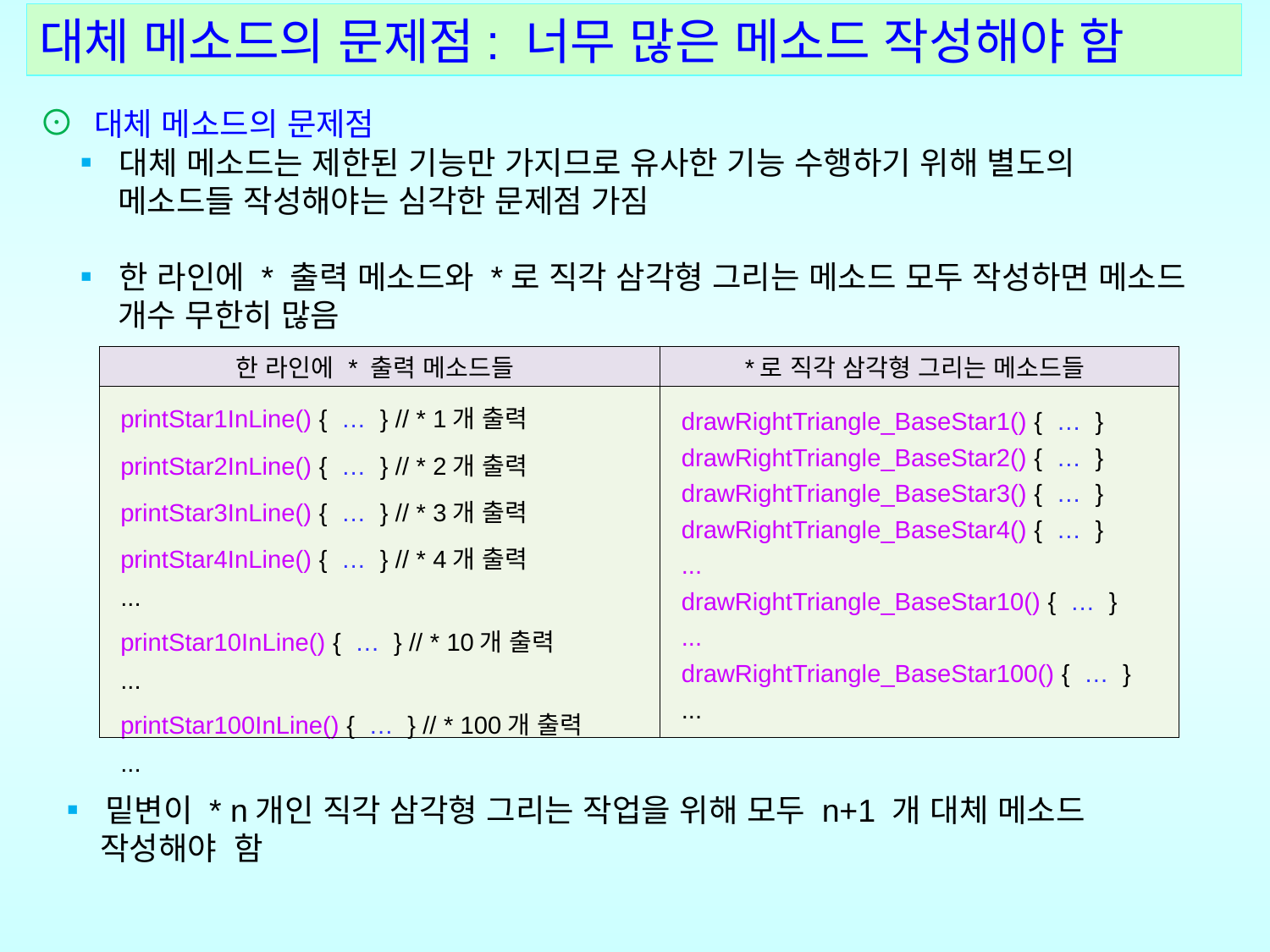

대체 메소드의 문제점: 너무 많은 메소드 작성해야 함
⊙ 대체 메소드의 문제점
   ▪ 대체 메소드는 제한된 기능만 가지므로 유사한 기능 수행하기 위해 별도의
        메소드들 작성해야는 심각한 문제점 가짐

   ▪ 한 라인에 * 출력 메소드와 *로 직각 삼각형 그리는 메소드 모두 작성하면 메소드
        개수 무한히 많음

  ▪ 밑변이 * n개인 직각 삼각형 그리는 작업을 위해 모두 n+1 개 대체 메소드
      작성해야  함
| 한 라인에 \* 출력 메소드들 | \*로 직각 삼각형 그리는 메소드들 |
| --- | --- |
| printStar1InLine() { … } // \* 1개 출력 printStar2InLine() { … } // \* 2개 출력 printStar3InLine() { … } // \* 3개 출력 printStar4InLine() { … } // \* 4개 출력 ... printStar10InLine() { … } // \* 10개 출력 ... printStar100InLine() { … } // \* 100개 출력 ... | drawRightTriangle\_BaseStar1() { … } drawRightTriangle\_BaseStar2() { … } drawRightTriangle\_BaseStar3() { … } drawRightTriangle\_BaseStar4() { … } ... drawRightTriangle\_BaseStar10() { … } ... drawRightTriangle\_BaseStar100() { … } ... |